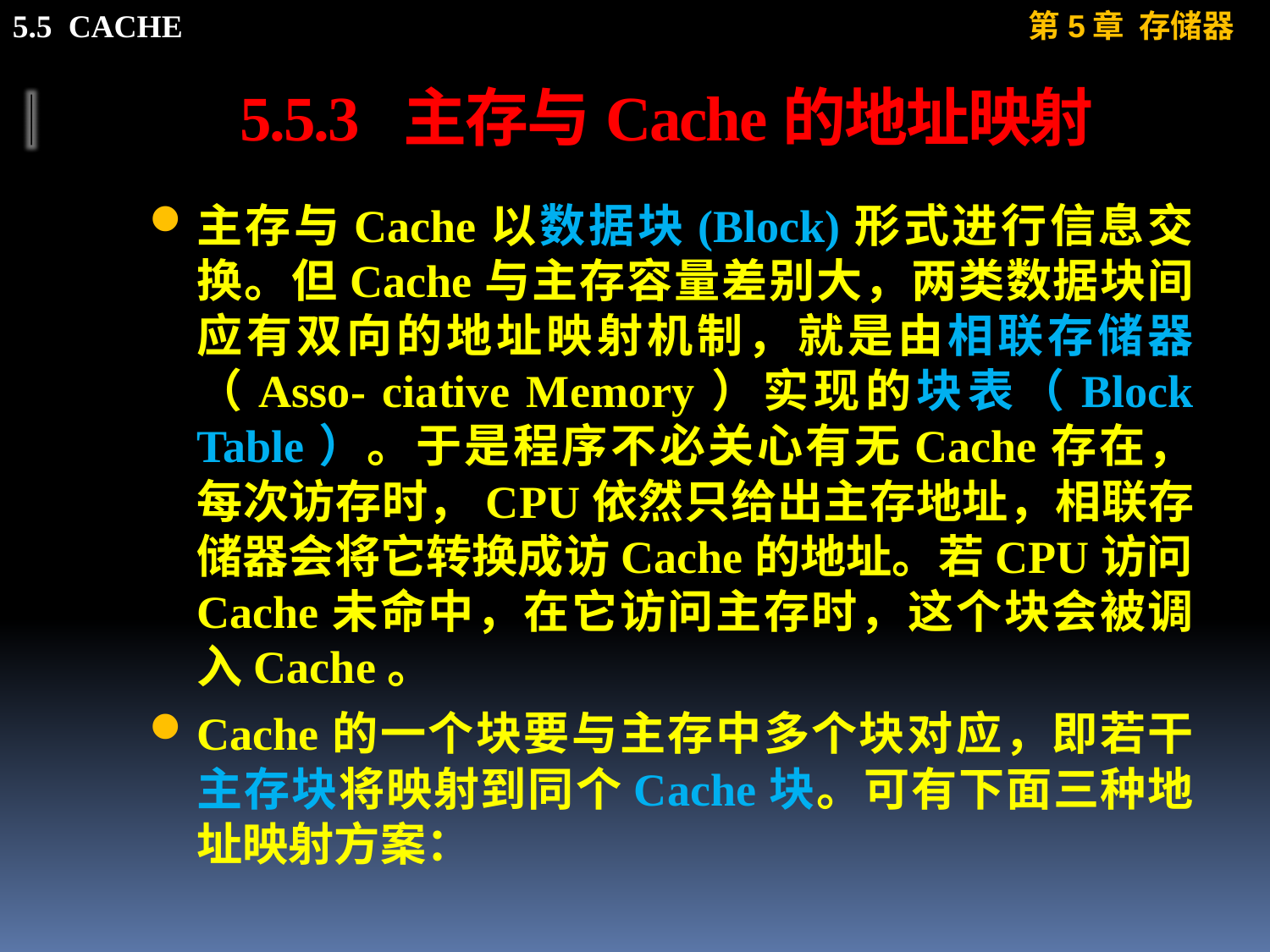

# 5.5.3  主存与Cache的地址映射
主存与Cache以数据块(Block)形式进行信息交换。但Cache与主存容量差别大，两类数据块间应有双向的地址映射机制，就是由相联存储器（Asso- ciative Memory）实现的块表（Block Table）。于是程序不必关心有无Cache存在，每次访存时，CPU依然只给出主存地址，相联存储器会将它转换成访Cache的地址。若CPU访问Cache未命中，在它访问主存时，这个块会被调入Cache。
Cache的一个块要与主存中多个块对应，即若干主存块将映射到同个Cache块。可有下面三种地址映射方案：